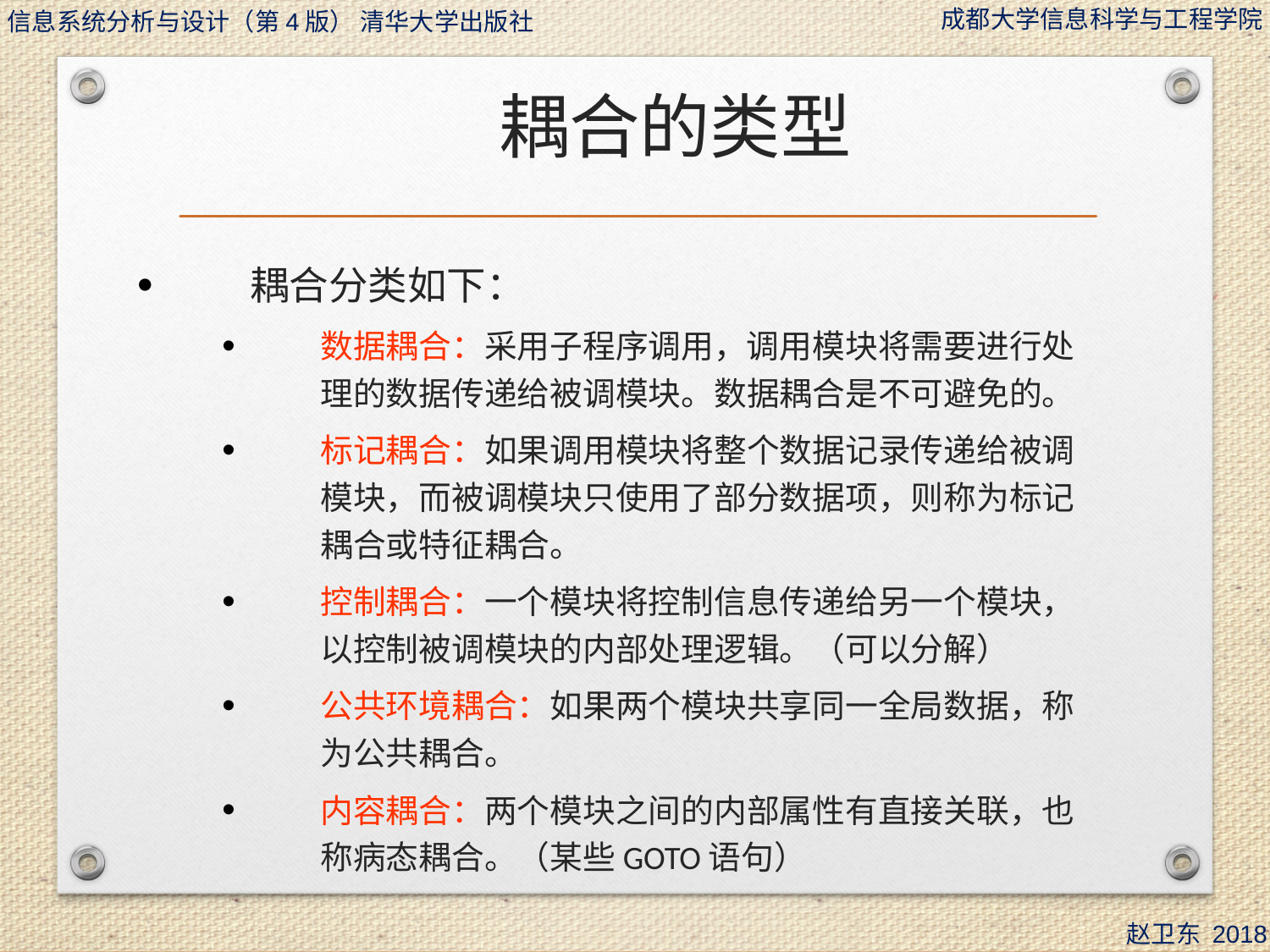

# 耦合的类型
耦合分类如下：
数据耦合：采用子程序调用，调用模块将需要进行处理的数据传递给被调模块。数据耦合是不可避免的。
标记耦合：如果调用模块将整个数据记录传递给被调模块，而被调模块只使用了部分数据项，则称为标记耦合或特征耦合。
控制耦合：一个模块将控制信息传递给另一个模块，以控制被调模块的内部处理逻辑。（可以分解）
公共环境耦合：如果两个模块共享同一全局数据，称为公共耦合。
内容耦合：两个模块之间的内部属性有直接关联，也称病态耦合。（某些GOTO语句）